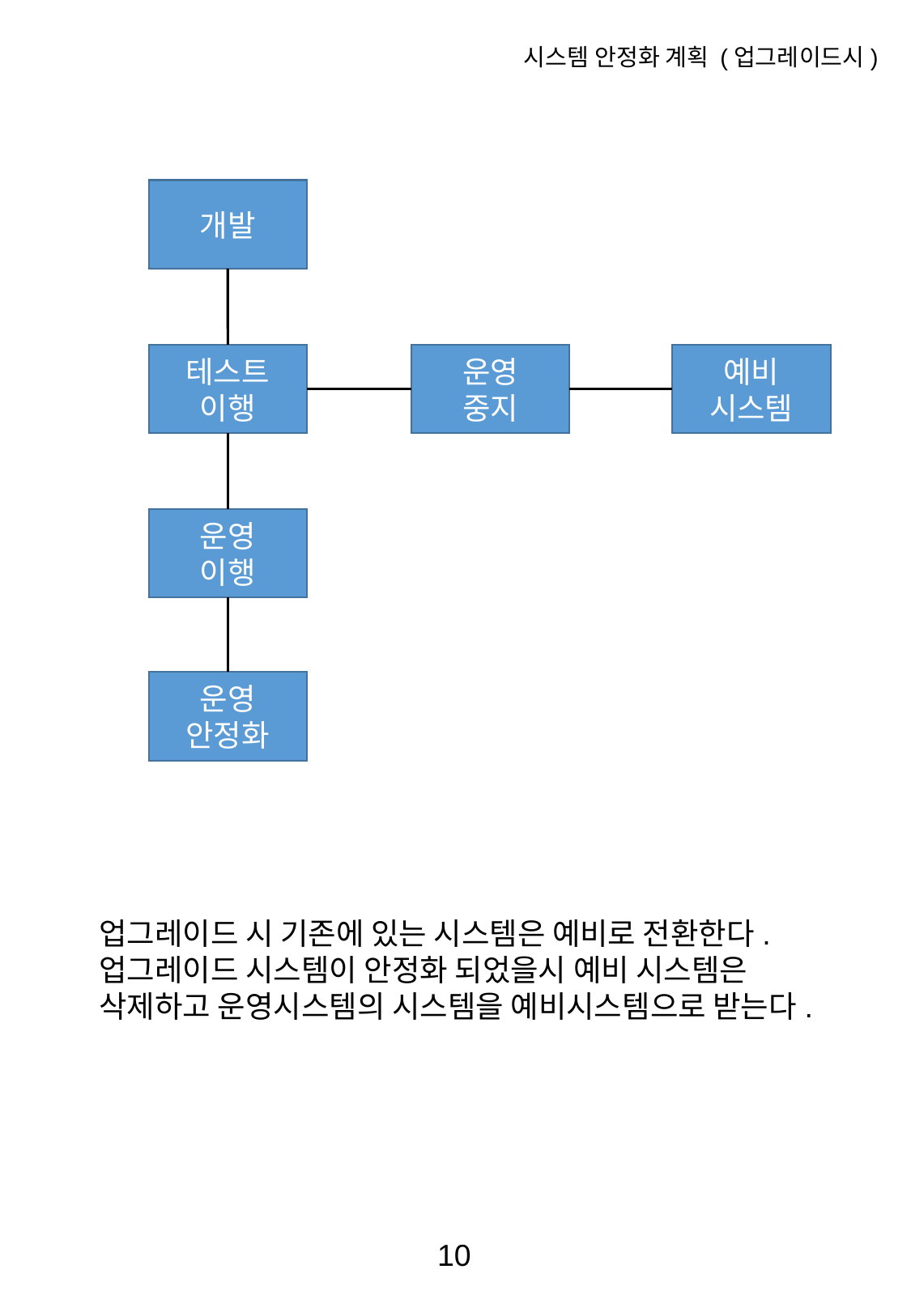

시스템 안정화 계획 (업그레이드시)
개발
테스트
이행
운영
중지
예비
시스템
운영
이행
운영
안정화
업그레이드 시 기존에 있는 시스템은 예비로 전환한다.
업그레이드 시스템이 안정화 되었을시 예비 시스템은
삭제하고 운영시스템의 시스템을 예비시스템으로 받는다.
10